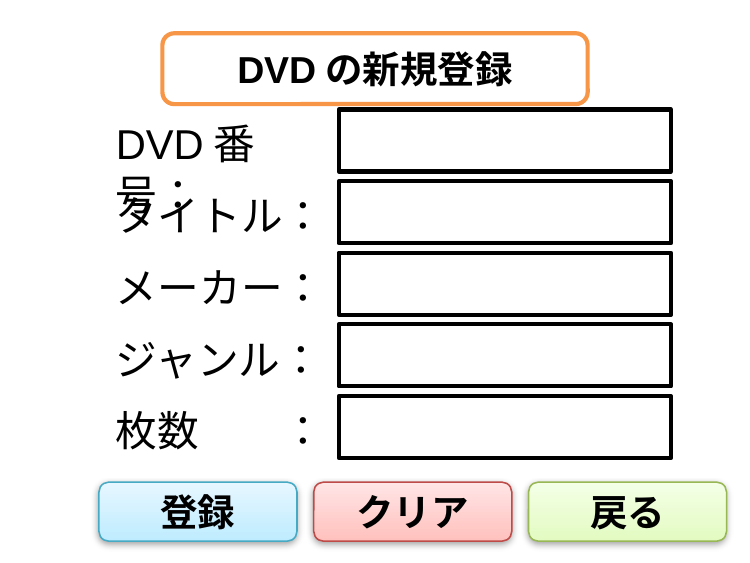

DVDの新規登録

DVD番号：

タイトル：

メーカー：

ジャンル：

枚数　　：
登録
クリア
戻る